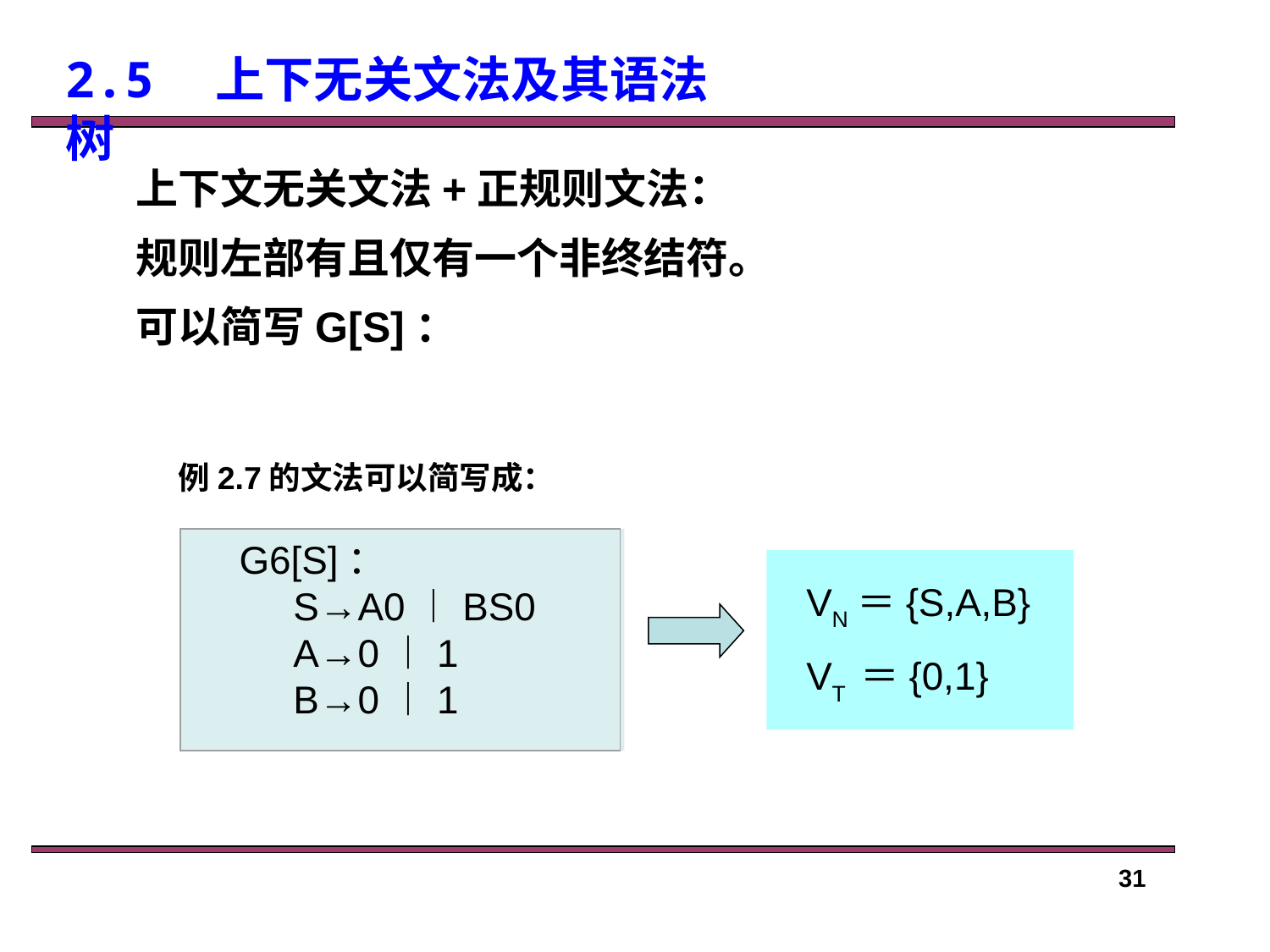

# 2.5　上下无关文法及其语法树
上下文无关文法+正规则文法：
规则左部有且仅有一个非终结符。
可以简写G[S]：
例2.7的文法可以简写成：

G6[S]：
     S→A0︱BS0
     A→0︱1
     B→0︱1

VN＝{S,A,B}
VT ＝{0,1}

31